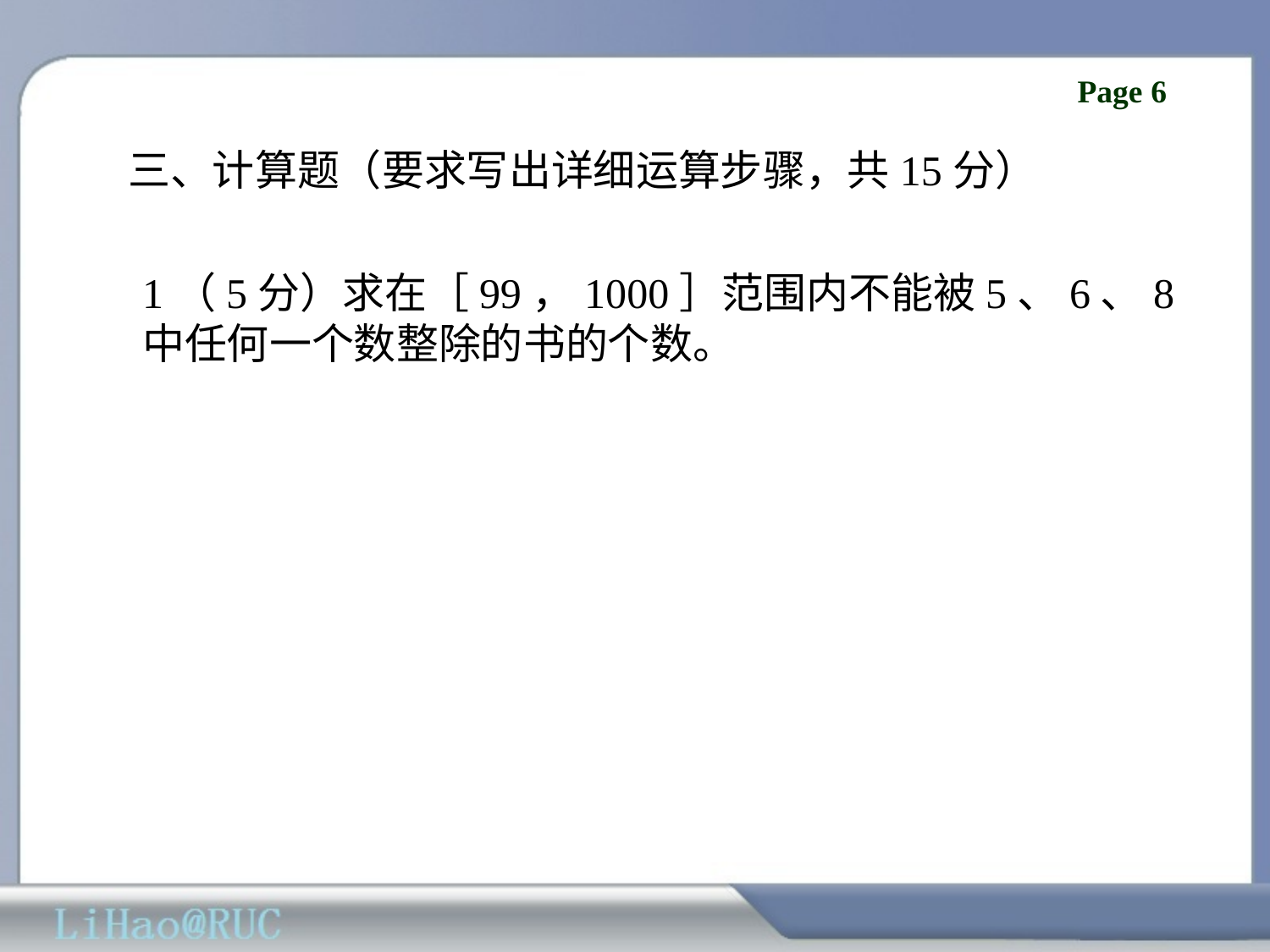

三、计算题（要求写出详细运算步骤，共15分）
1（5分）求在［99，1000］范围内不能被5、6、8中任何一个数整除的书的个数。